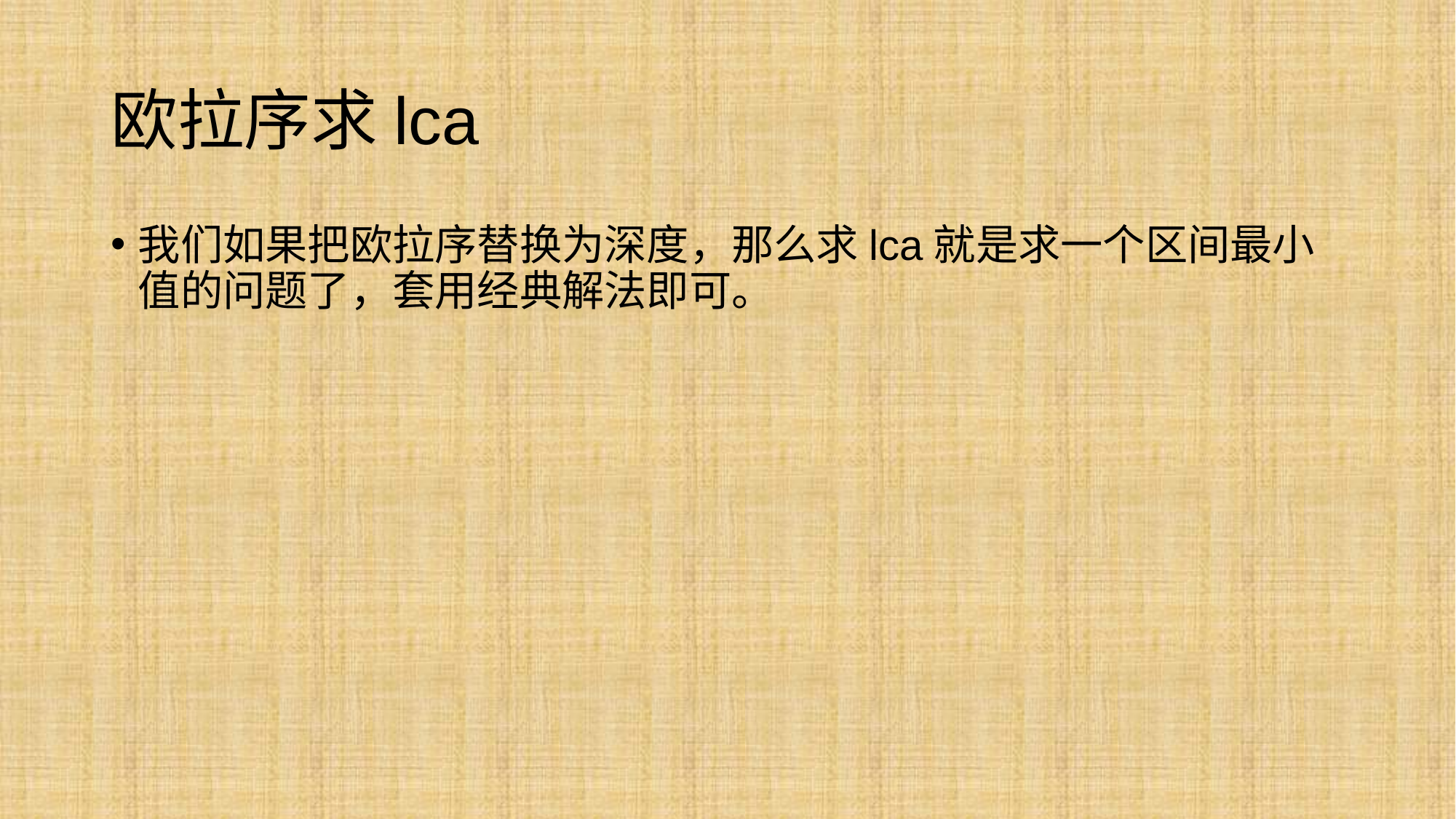

# 欧拉序求lca
我们如果把欧拉序替换为深度，那么求lca就是求一个区间最小值的问题了，套用经典解法即可。